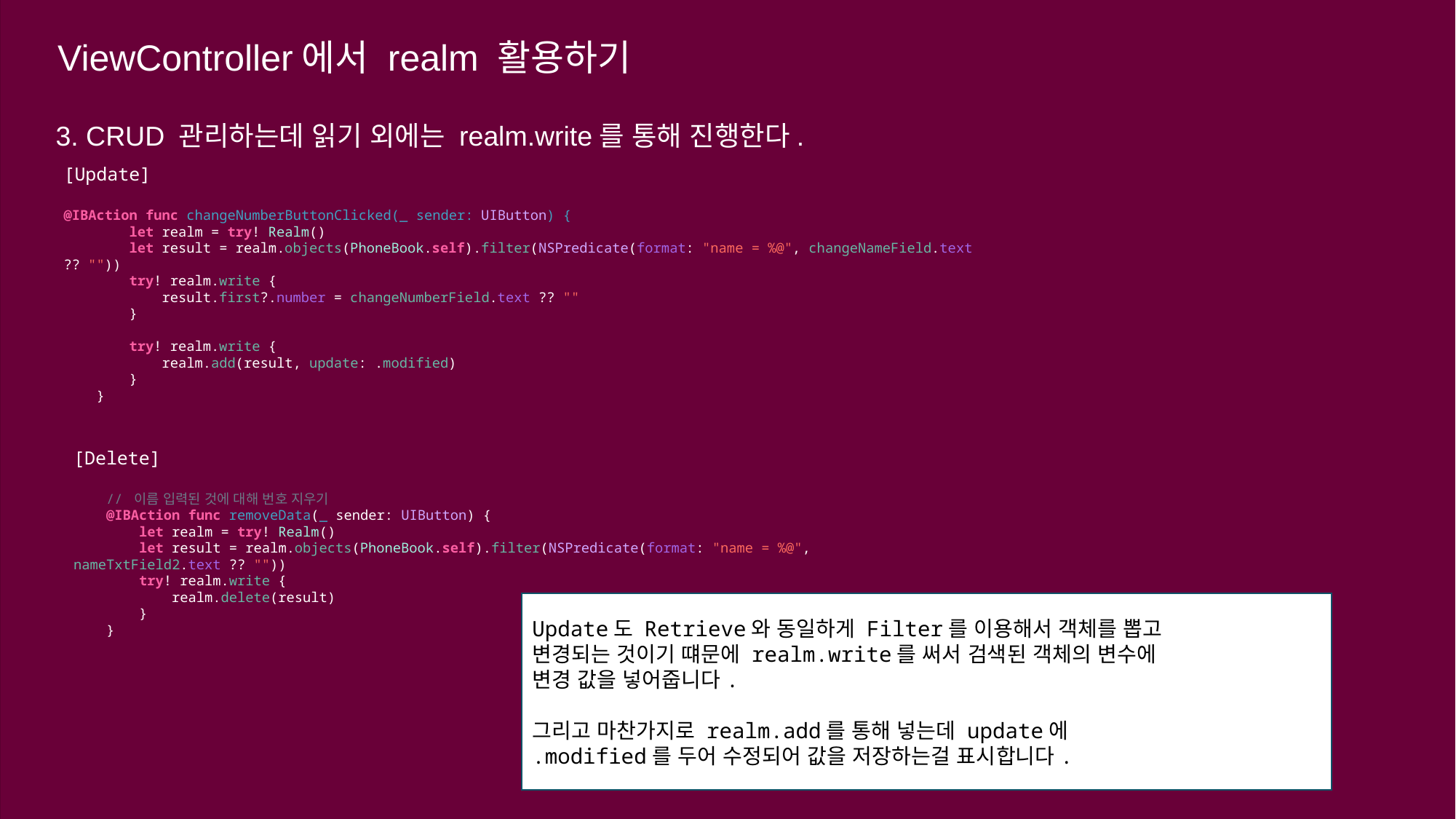

ViewController에서 realm 활용하기
3. CRUD 관리하는데 읽기 외에는 realm.write를 통해 진행한다.
[Update]

@IBAction func changeNumberButtonClicked(_ sender: UIButton) {
        let realm = try! Realm()
        let result = realm.objects(PhoneBook.self).filter(NSPredicate(format: "name = %@", changeNameField.text ?? ""))
        try! realm.write {
            result.first?.number = changeNumberField.text ?? ""
        }

        try! realm.write {
            realm.add(result, update: .modified)
        }
    }

[Delete]

    // 이름 입력된 것에 대해 번호 지우기
    @IBAction func removeData(_ sender: UIButton) {
        let realm = try! Realm()
        let result = realm.objects(PhoneBook.self).filter(NSPredicate(format: "name = %@", nameTxtField2.text ?? ""))
        try! realm.write {
            realm.delete(result)
        }
    }

Update도 Retrieve와 동일하게 Filter를 이용해서 객체를 뽑고
변경되는 것이기 떄문에 realm.write를 써서 검색된 객체의 변수에
변경 값을 넣어줍니다.

그리고 마찬가지로 realm.add를 통해 넣는데 update에
.modified를 두어 수정되어 값을 저장하는걸 표시합니다.